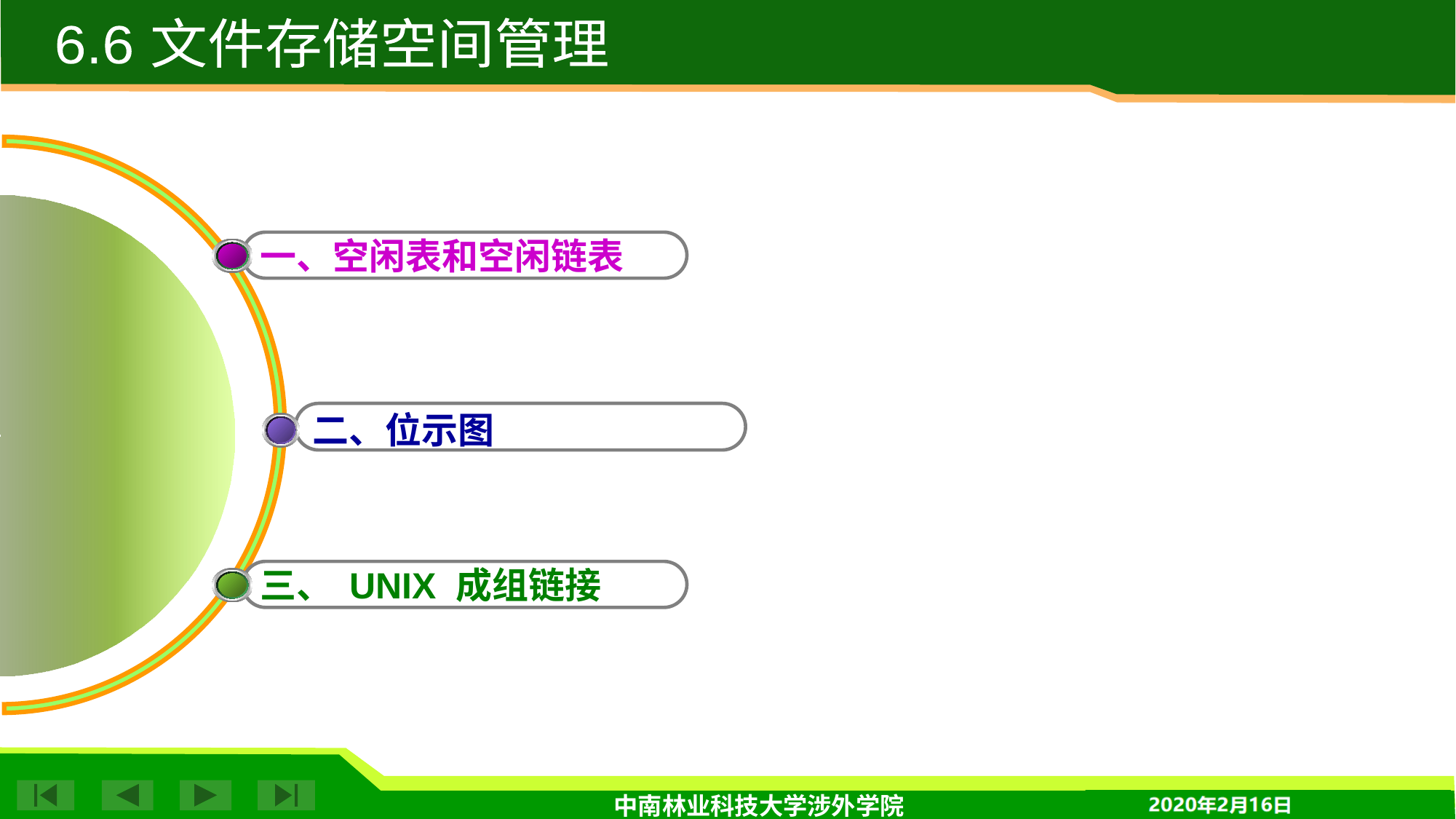

6.6 文件存储空间管理

一、空闲表和空闲链表

二、位示图

三、 UNIX 成组链接